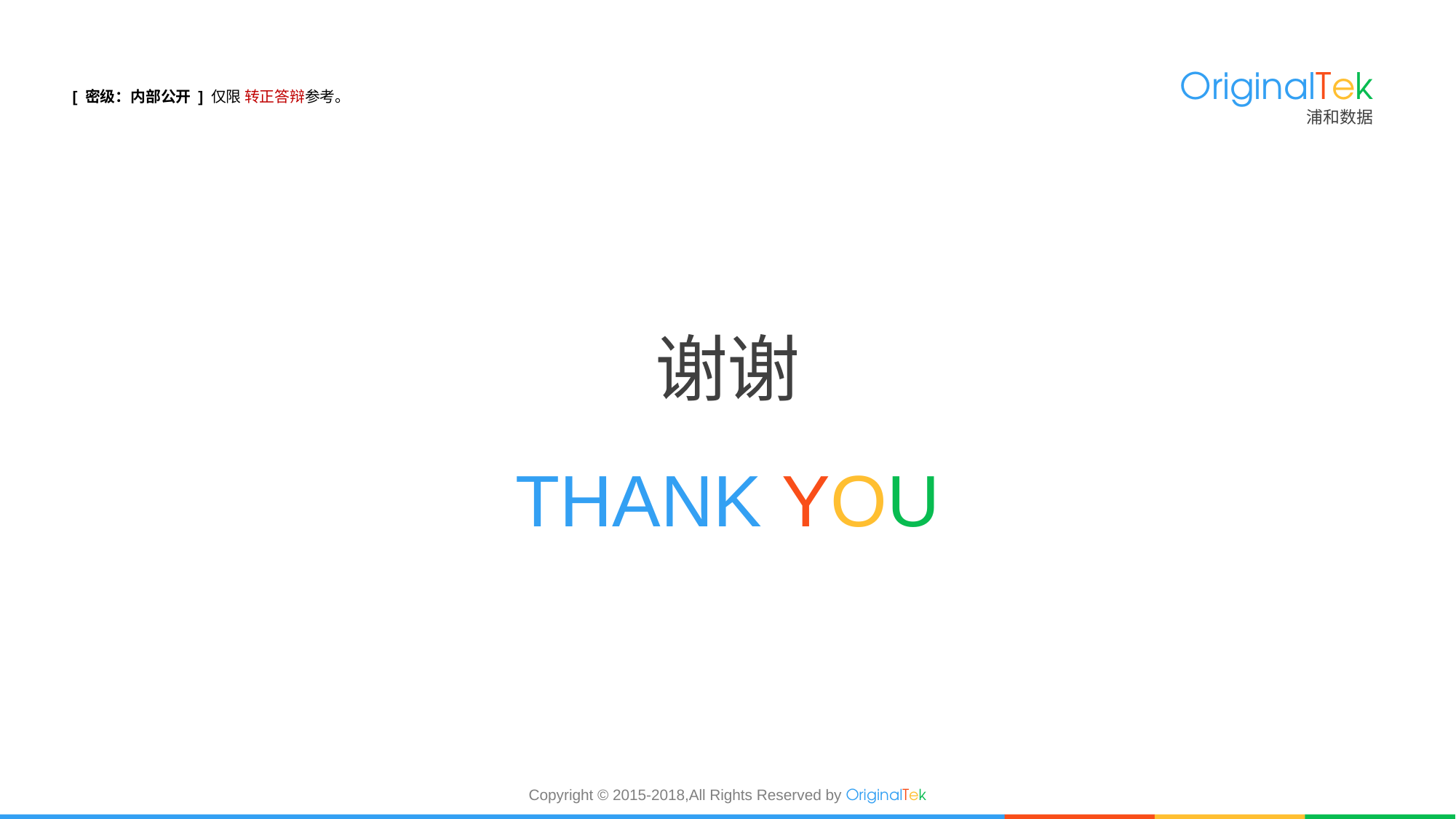

谢谢
THANK YOU
OriginalTek
浦和数据
[ 密级：内部公开 ] 仅限 转正答辩参考。
Copyright © 2015-2018,All Rights Reserved by OriginalTek